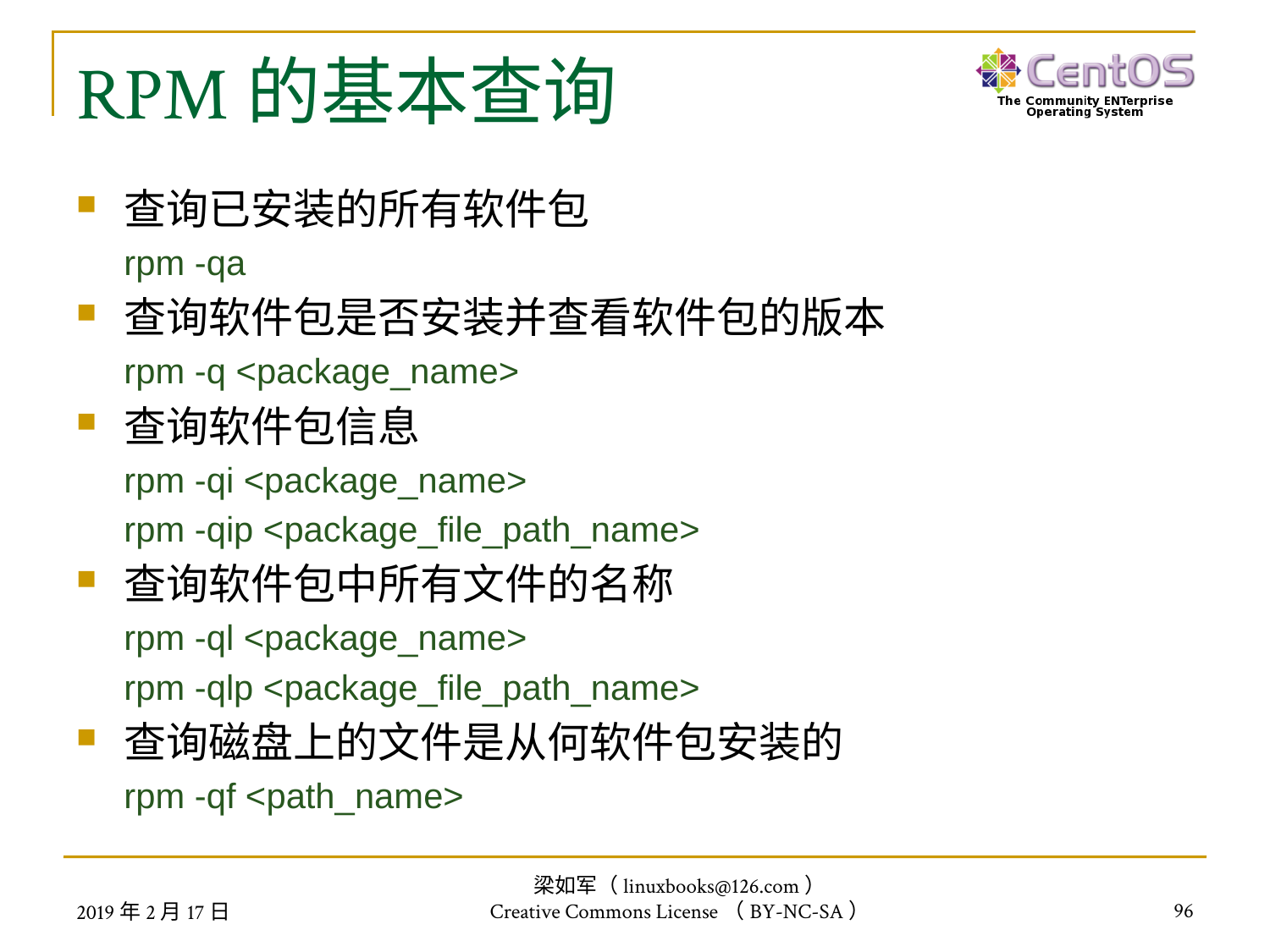

# RPM的基本查询
查询已安装的所有软件包
rpm -qa
查询软件包是否安装并查看软件包的版本
rpm -q <package_name>
查询软件包信息
rpm -qi <package_name>
rpm -qip <package_file_path_name>
查询软件包中所有文件的名称
rpm -ql <package_name>
rpm -qlp <package_file_path_name>
查询磁盘上的文件是从何软件包安装的
rpm -qf <path_name>
梁如军（linuxbooks@126.com）
Creative Commons License（BY-NC-SA）
2019年2月17日
96